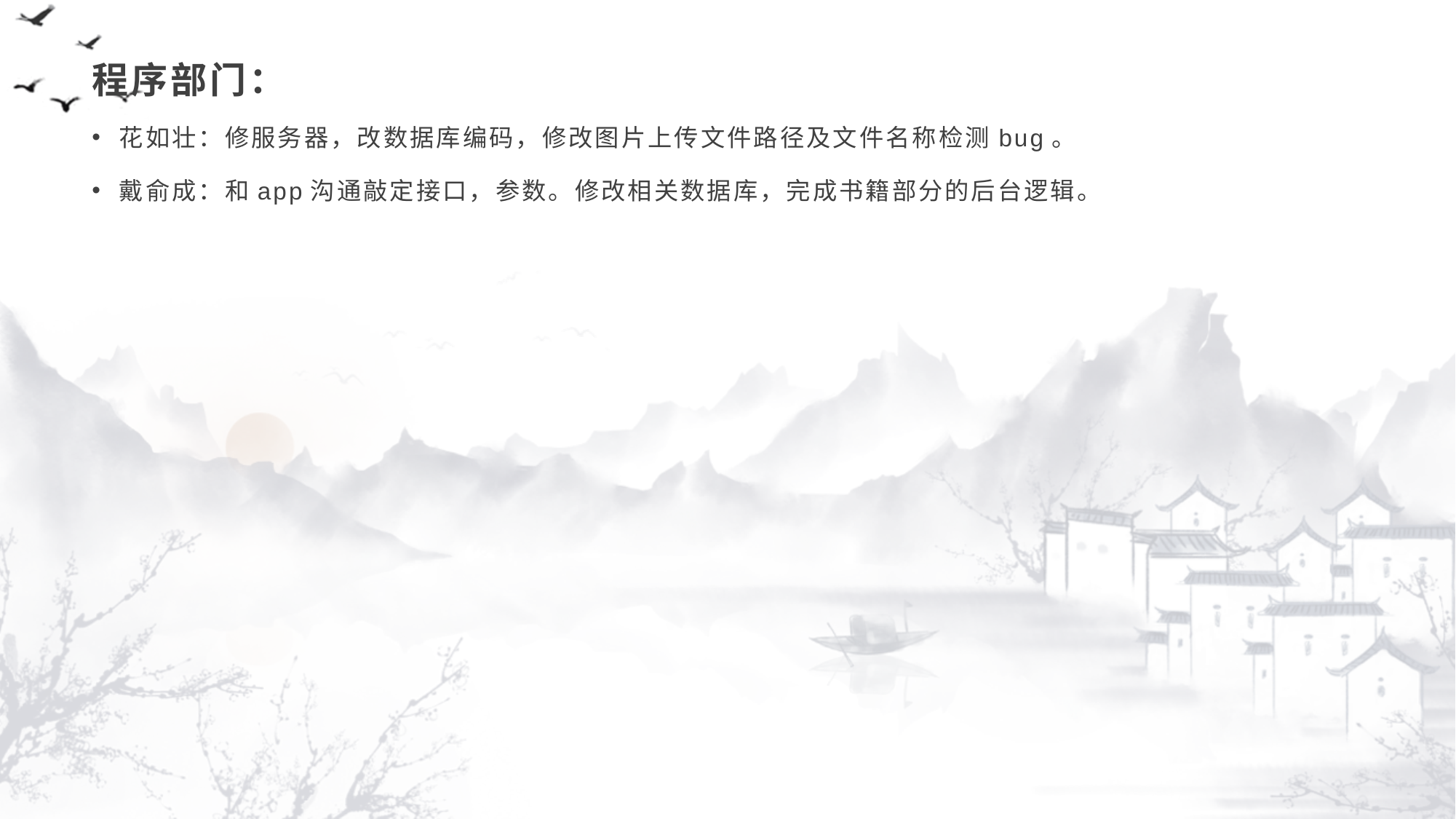

# 程序部门：
花如壮：修服务器，改数据库编码，修改图片上传文件路径及文件名称检测bug。
戴俞成：和app沟通敲定接口，参数。修改相关数据库，完成书籍部分的后台逻辑。